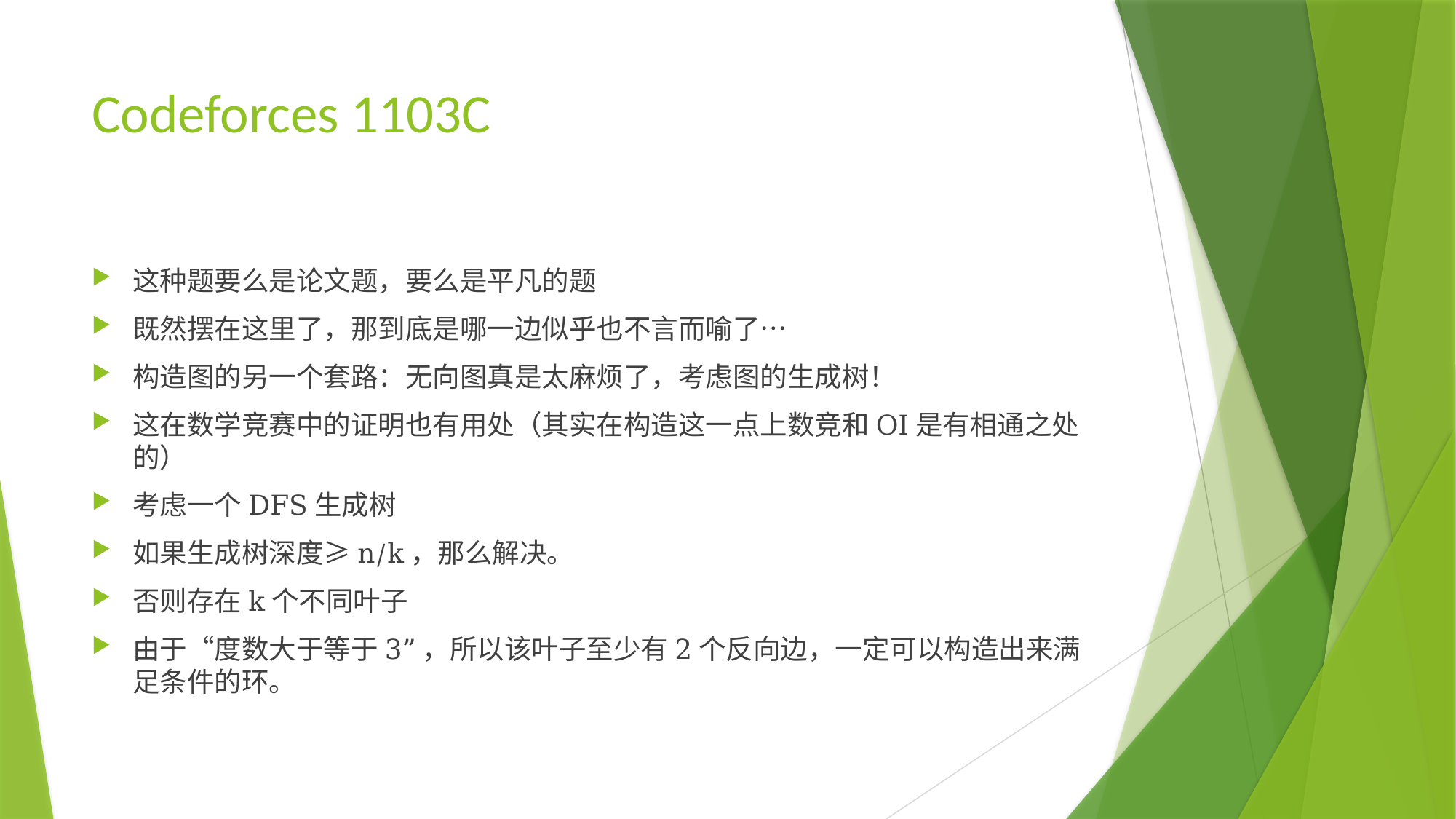

# Codeforces 1103C
这种题要么是论文题，要么是平凡的题
既然摆在这里了，那到底是哪一边似乎也不言而喻了…
构造图的另一个套路：无向图真是太麻烦了，考虑图的生成树！
这在数学竞赛中的证明也有用处（其实在构造这一点上数竞和OI是有相通之处的）
考虑一个DFS生成树
如果生成树深度≥n/k，那么解决。
否则存在k个不同叶子
由于“度数大于等于3”，所以该叶子至少有2个反向边，一定可以构造出来满足条件的环。